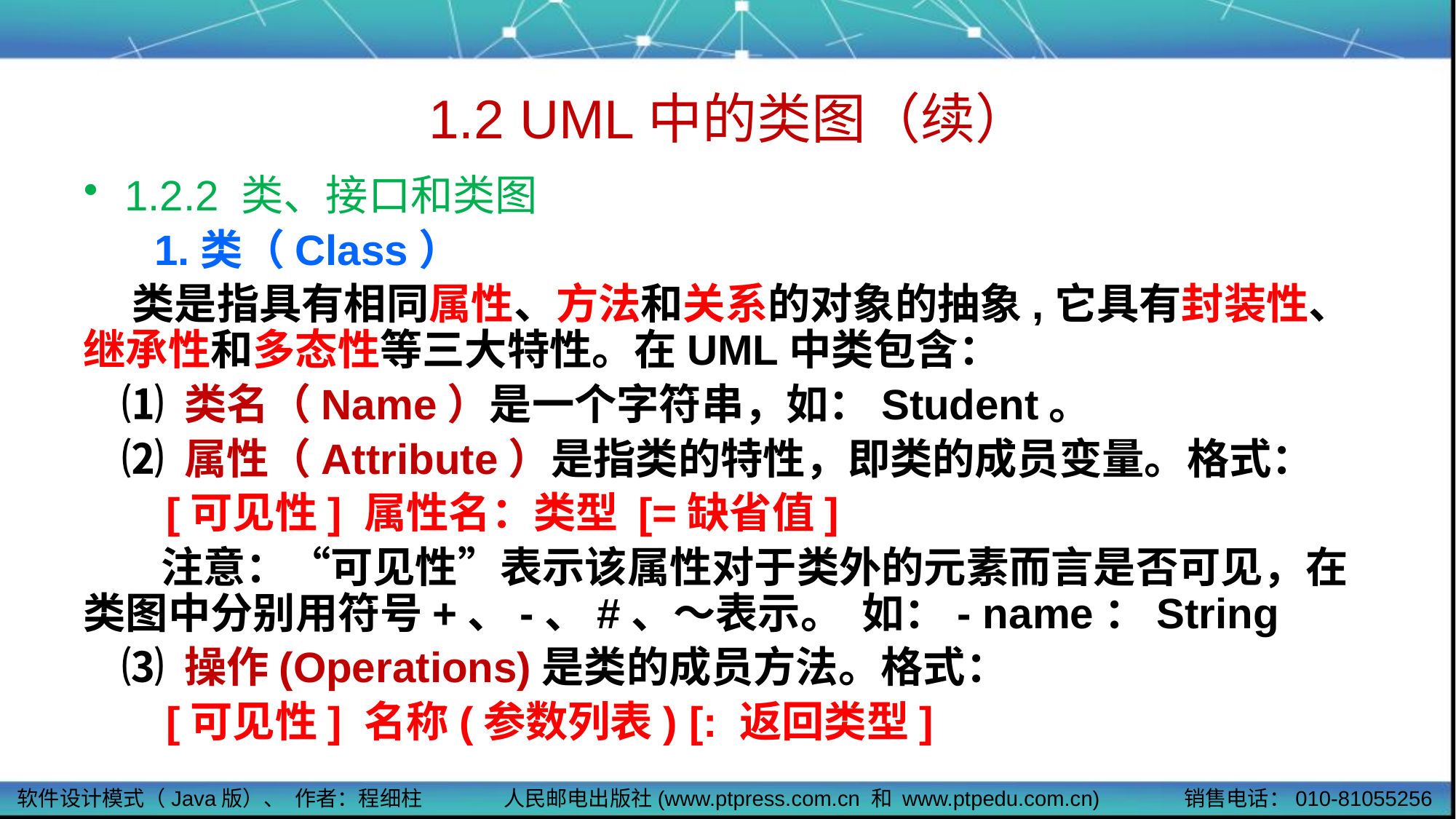

# 1.2 UML中的类图（续）
1.2.2 类、接口和类图
      1.类（Class）
    类是指具有相同属性、方法和关系的对象的抽象,它具有封装性、继承性和多态性等三大特性。在UML中类包含：
    ⑴ 类名（Name）是一个字符串，如：Student。
    ⑵ 属性（Attribute）是指类的特性，即类的成员变量。格式：
       [可见性] 属性名：类型 [=缺省值]
       注意：“可见性”表示该属性对于类外的元素而言是否可见，在类图中分别用符号+、-、#、～表示。  如：- name：String
    ⑶ 操作(Operations)是类的成员方法。格式：
       [可见性] 名称(参数列表) [: 返回类型]
软件设计模式（Java版）、  作者：程细柱
人民邮电出版社(www.ptpress.com.cn 和 www.ptpedu.com.cn)
销售电话：010-81055256